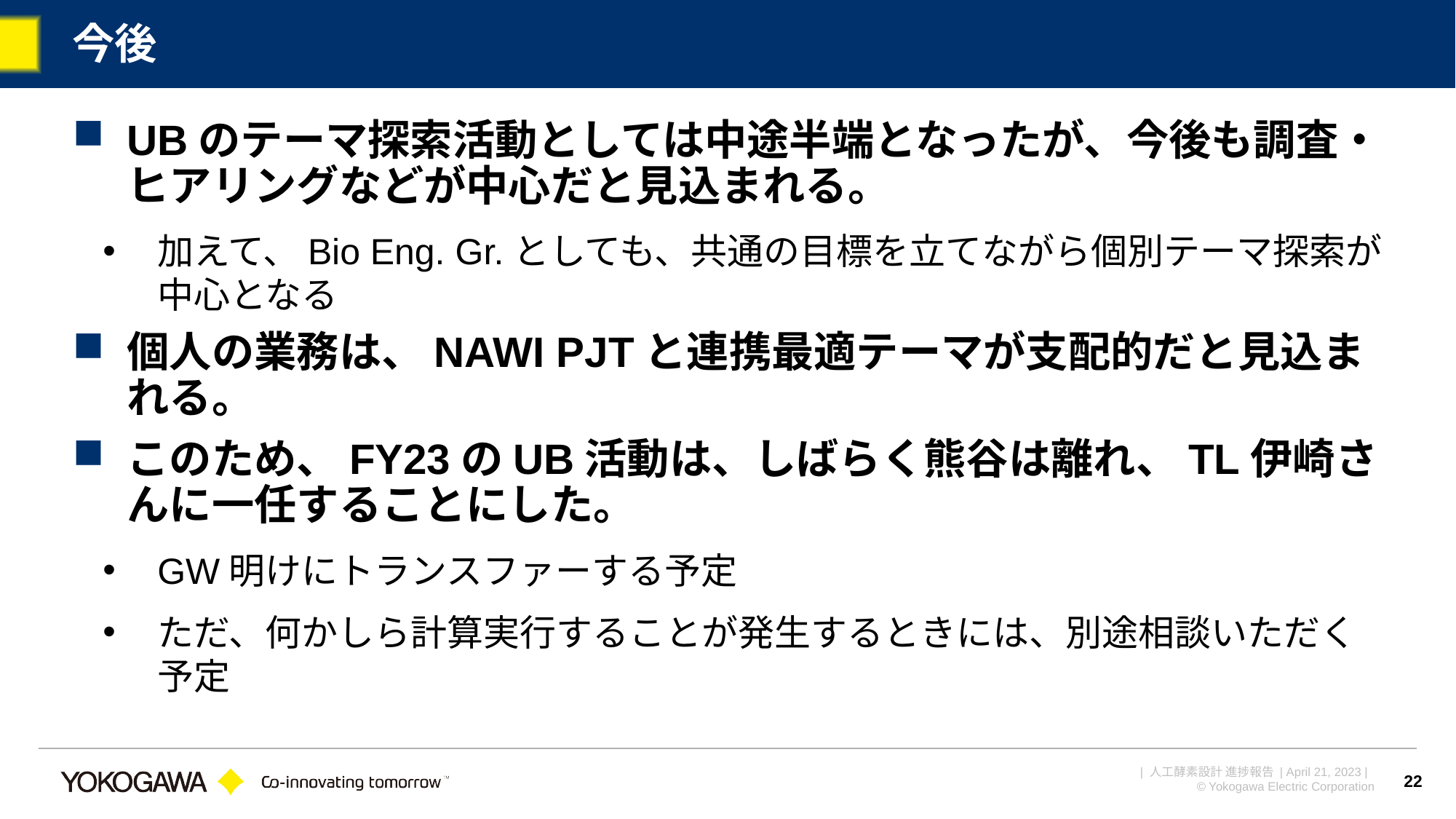

# 今後
UBのテーマ探索活動としては中途半端となったが、今後も調査・ヒアリングなどが中心だと見込まれる。
加えて、Bio Eng. Gr.としても、共通の目標を立てながら個別テーマ探索が中心となる
個人の業務は、NAWI PJTと連携最適テーマが支配的だと見込まれる。
このため、FY23のUB活動は、しばらく熊谷は離れ、TL伊崎さんに一任することにした。
GW明けにトランスファーする予定
ただ、何かしら計算実行することが発生するときには、別途相談いただく予定
22